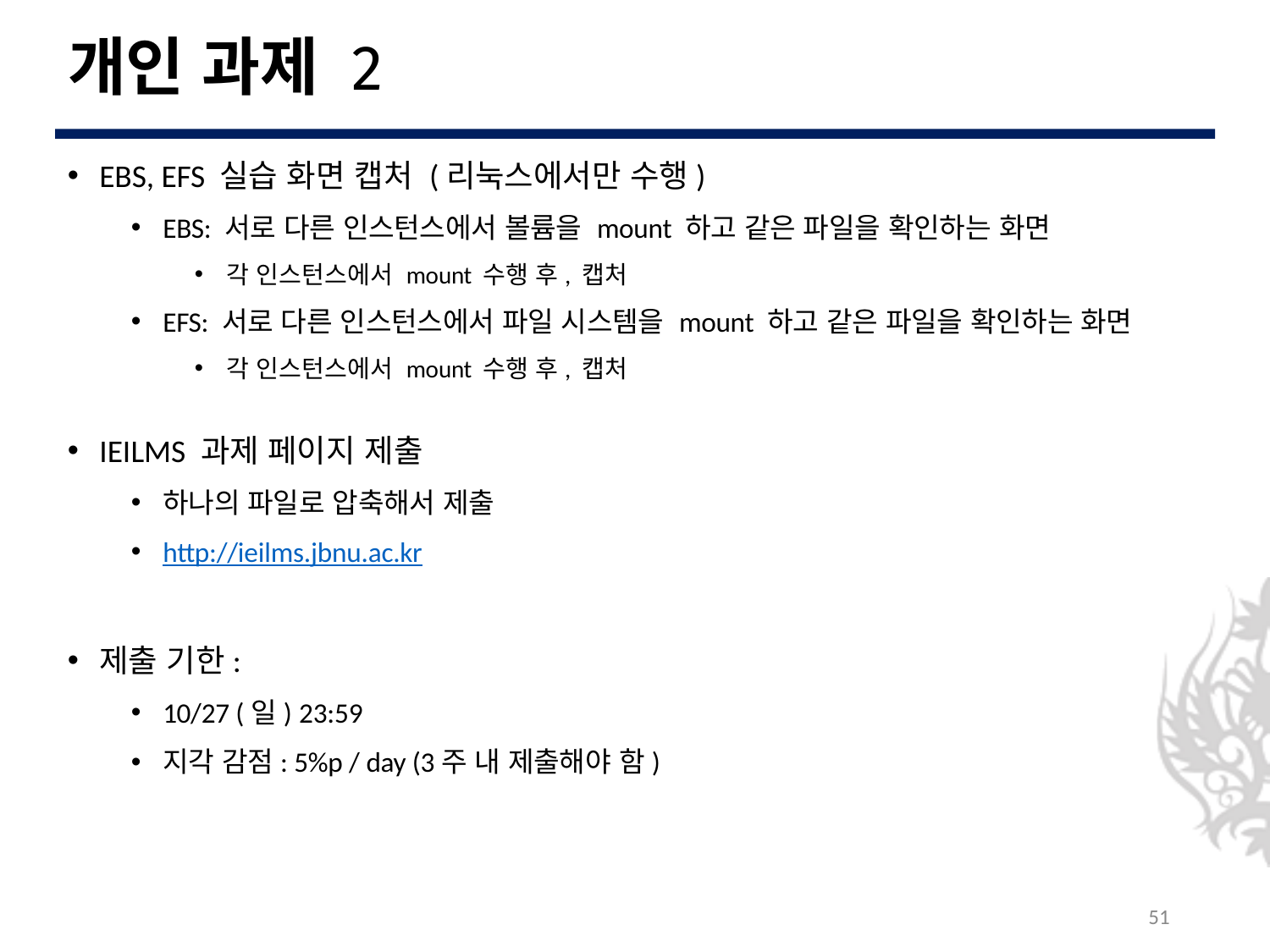

# 개인 과제 2
EBS, EFS 실습 화면 캡처 (리눅스에서만 수행)
EBS: 서로 다른 인스턴스에서 볼륨을 mount 하고 같은 파일을 확인하는 화면
각 인스턴스에서 mount 수행 후, 캡처
EFS: 서로 다른 인스턴스에서 파일 시스템을 mount 하고 같은 파일을 확인하는 화면
각 인스턴스에서 mount 수행 후, 캡처

IEILMS 과제 페이지 제출
하나의 파일로 압축해서 제출
http://ieilms.jbnu.ac.kr

제출 기한:
10/27 (일) 23:59
지각 감점: 5%p / day (3주 내 제출해야 함)
51